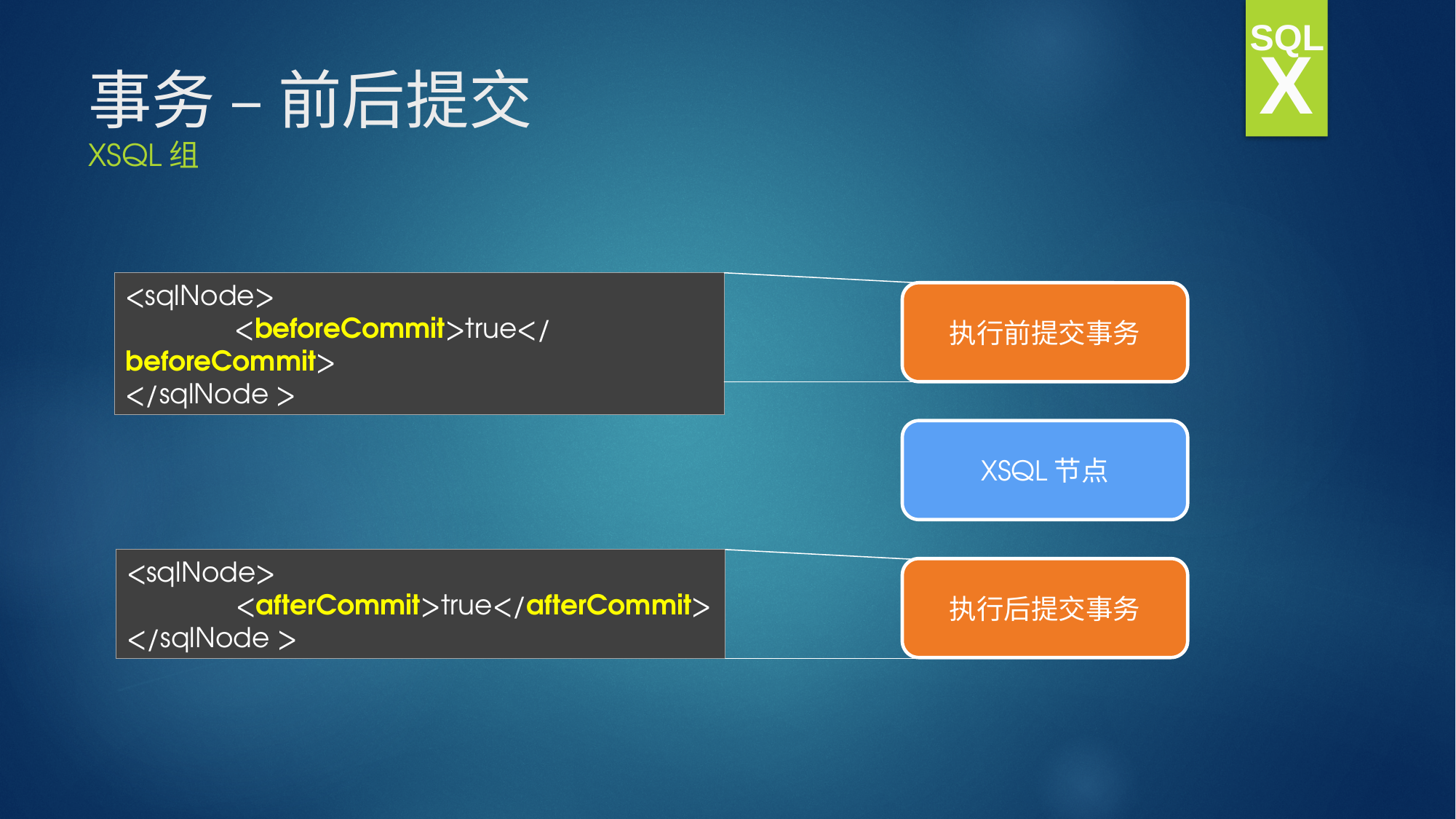

SQL
X
# 事务 – 前后提交 XSQL组
<sqlNode>
	<beforeCommit>true</beforeCommit>
</sqlNode >
执行前提交事务
XSQL节点
<sqlNode>
	<afterCommit>true</afterCommit>
</sqlNode >
执行后提交事务